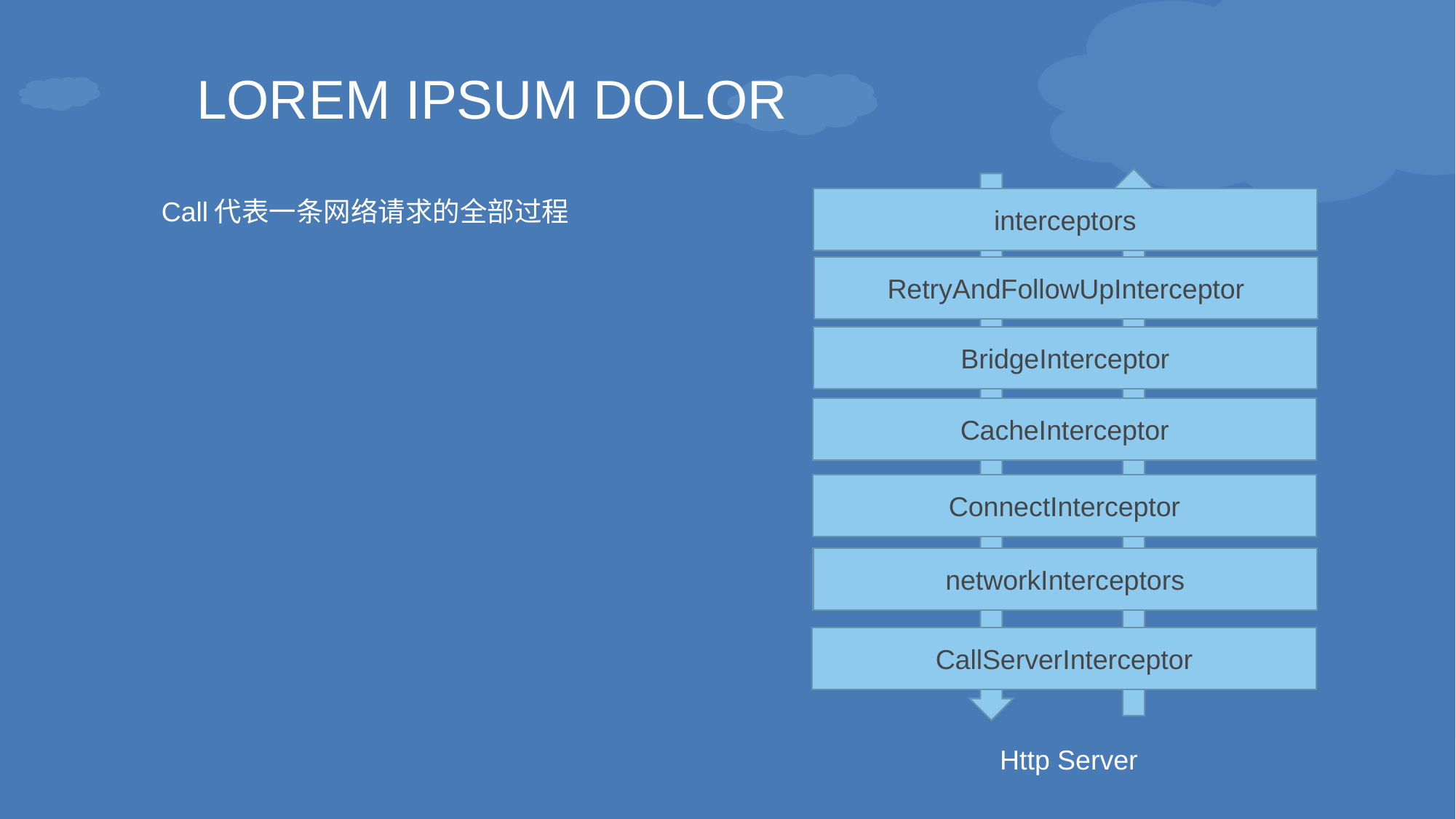

LOREM IPSUM DOLOR

interceptors
Call代表一条网络请求的全部过程
RetryAndFollowUpInterceptor
BridgeInterceptor
CacheInterceptor
ConnectInterceptor
networkInterceptors
CallServerInterceptor
Http Server